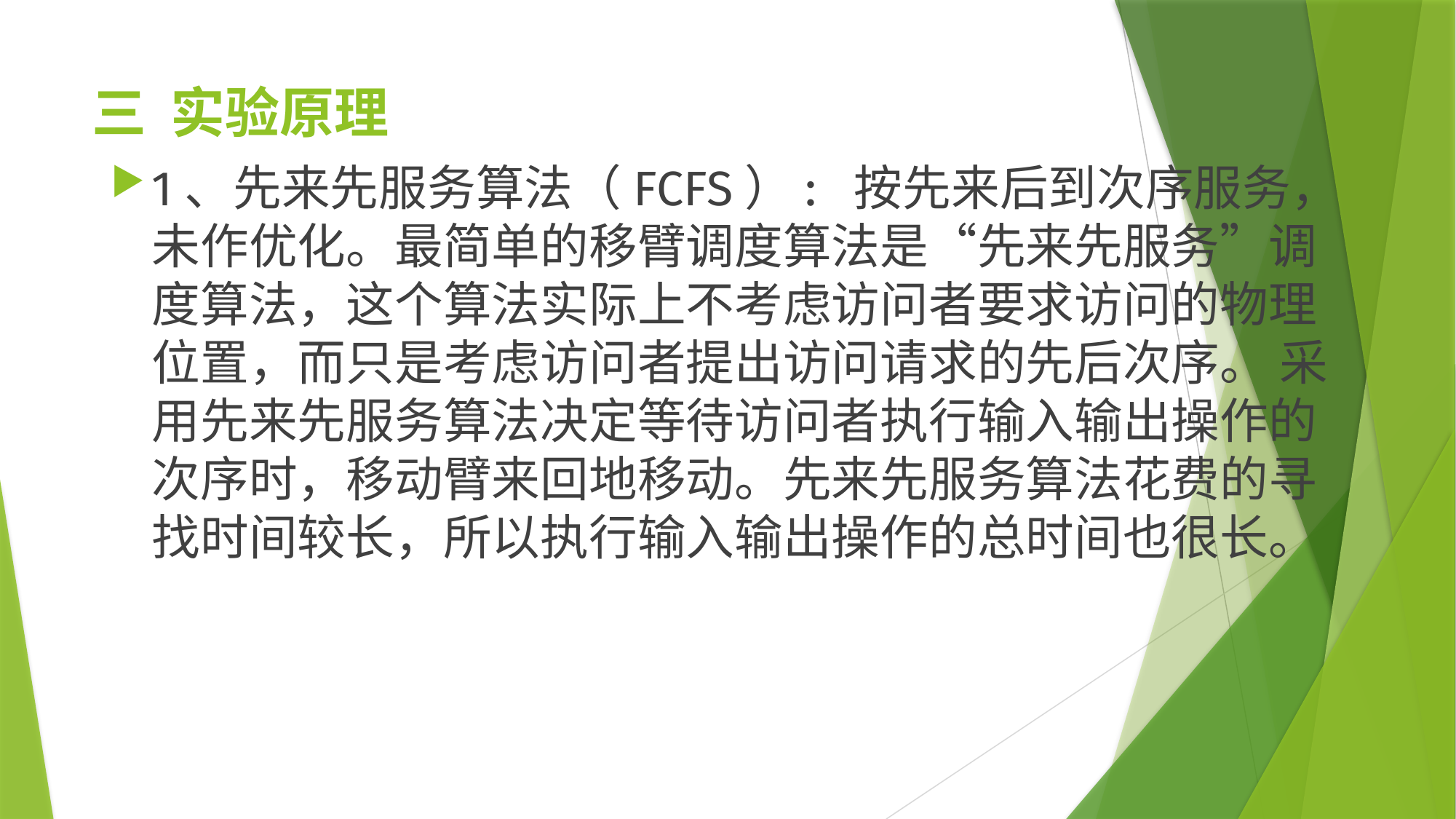

# 三  实验原理
1、先来先服务算法（FCFS）:  按先来后到次序服务，未作优化。最简单的移臂调度算法是“先来先服务”调度算法，这个算法实际上不考虑访问者要求访问的物理位置，而只是考虑访问者提出访问请求的先后次序。 采用先来先服务算法决定等待访问者执行输入输出操作的次序时，移动臂来回地移动。先来先服务算法花费的寻找时间较长，所以执行输入输出操作的总时间也很长。